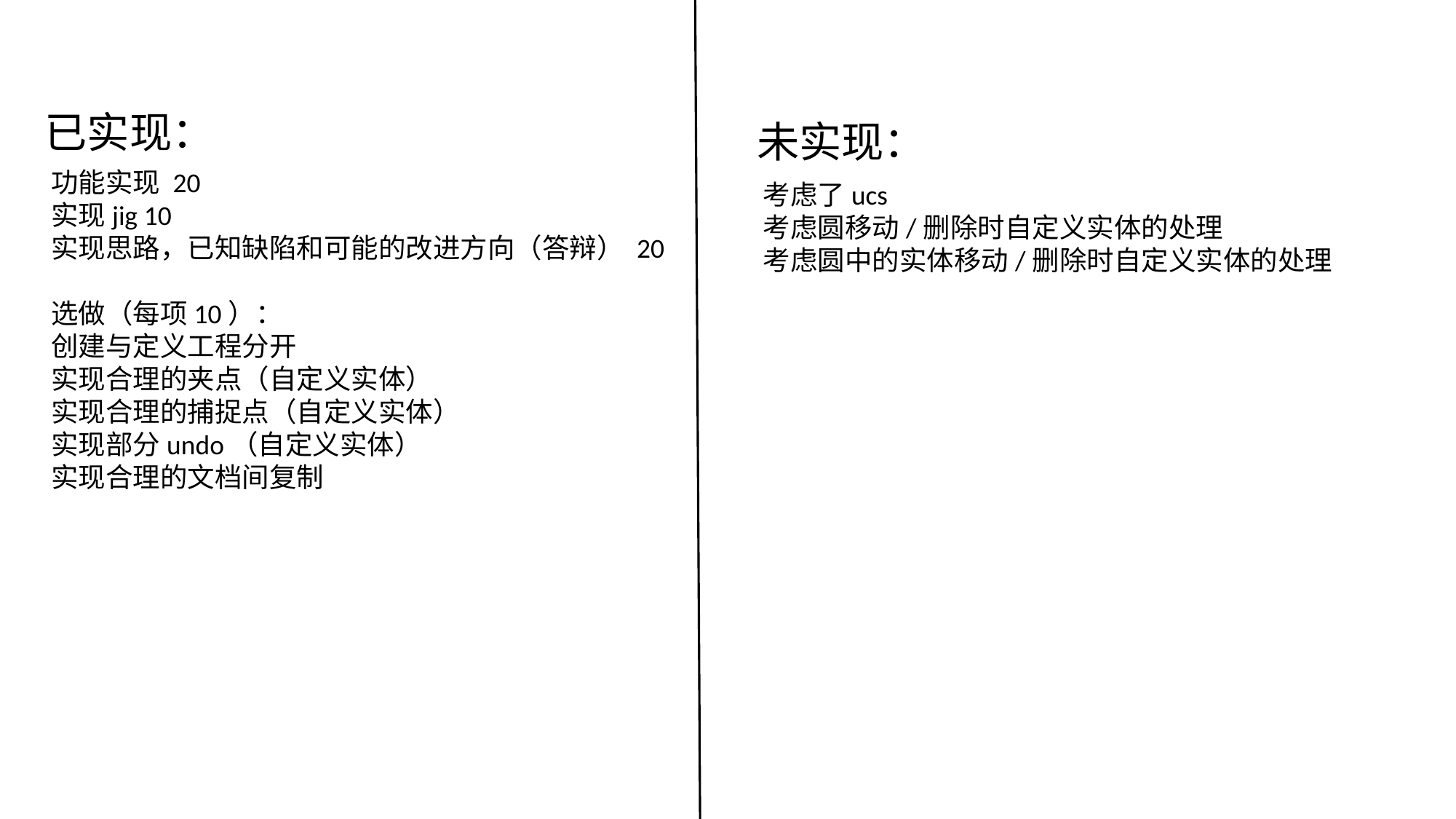

已实现：
未实现：
功能实现 20
实现jig 10
实现思路，已知缺陷和可能的改进方向（答辩） 20

选做（每项10）：
创建与定义工程分开
实现合理的夹点（自定义实体）
实现合理的捕捉点（自定义实体）
实现部分undo（自定义实体）
实现合理的文档间复制
考虑了ucs
考虑圆移动/删除时自定义实体的处理
考虑圆中的实体移动/删除时自定义实体的处理